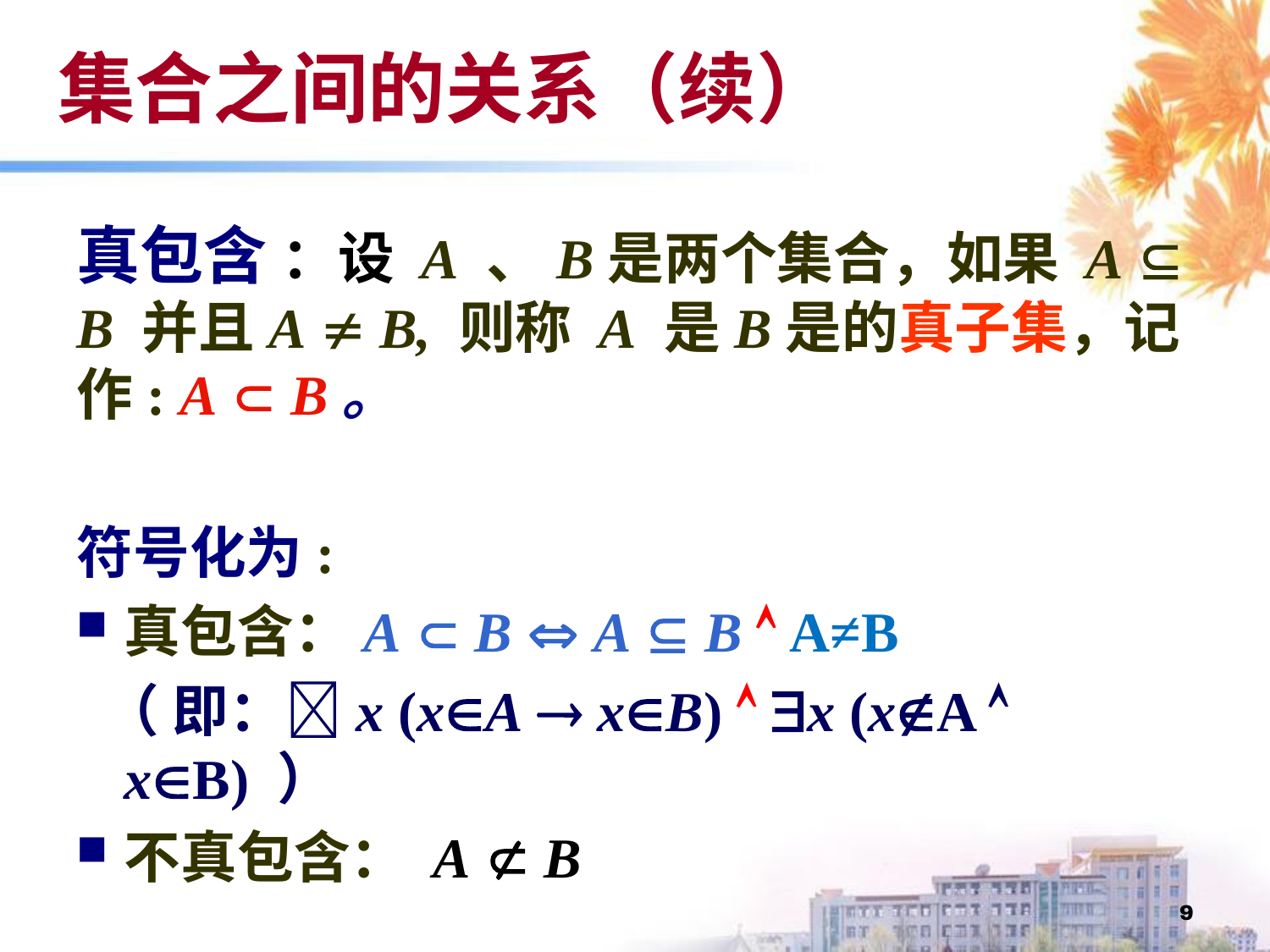

# 集合之间的关系（续）
真包含 ：设 A 、B是两个集合，如果 A ⊆ B 并且A ≠ B, 则称 A 是B是的真子集，记作: A ⊂ B。

符号化为:
真包含：A ⊂ B ⇔ A ⊆ B ∧ A≠B
 （ 即：∀x (x∈A → x∈B) ∧ ∃x (x∉A ∧ x∈B) ）
不真包含： A ⊄ B
9